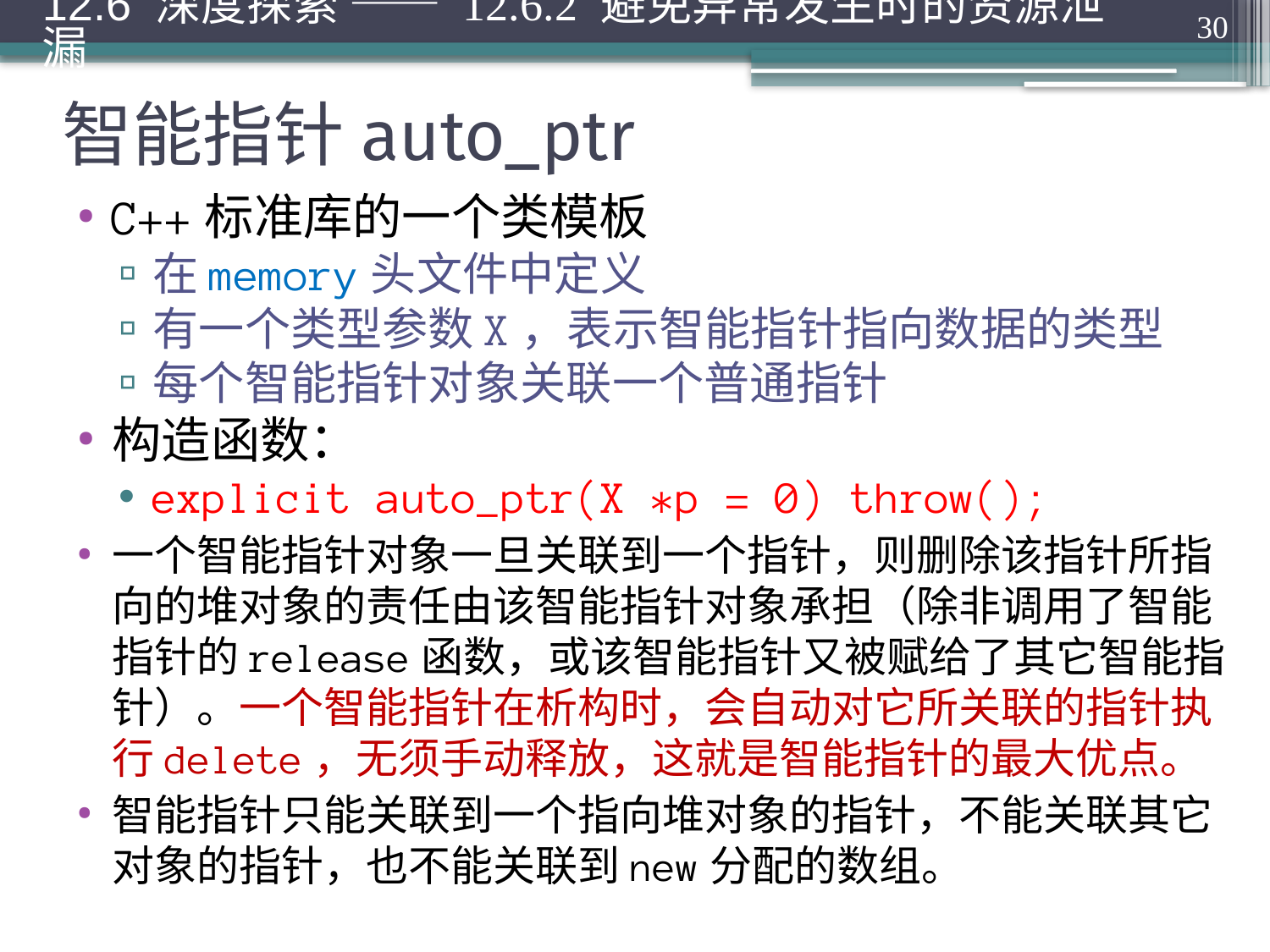

12.6 深度探索 —— 12.6.2 避免异常发生时的资源泄漏
30
# 智能指针auto_ptr
C++标准库的一个类模板
在memory头文件中定义
有一个类型参数X，表示智能指针指向数据的类型
每个智能指针对象关联一个普通指针
构造函数：
explicit auto_ptr(X *p = 0) throw();
一个智能指针对象一旦关联到一个指针，则删除该指针所指向的堆对象的责任由该智能指针对象承担（除非调用了智能指针的release函数，或该智能指针又被赋给了其它智能指针）。一个智能指针在析构时，会自动对它所关联的指针执行delete，无须手动释放，这就是智能指针的最大优点。
智能指针只能关联到一个指向堆对象的指针，不能关联其它对象的指针，也不能关联到new分配的数组。